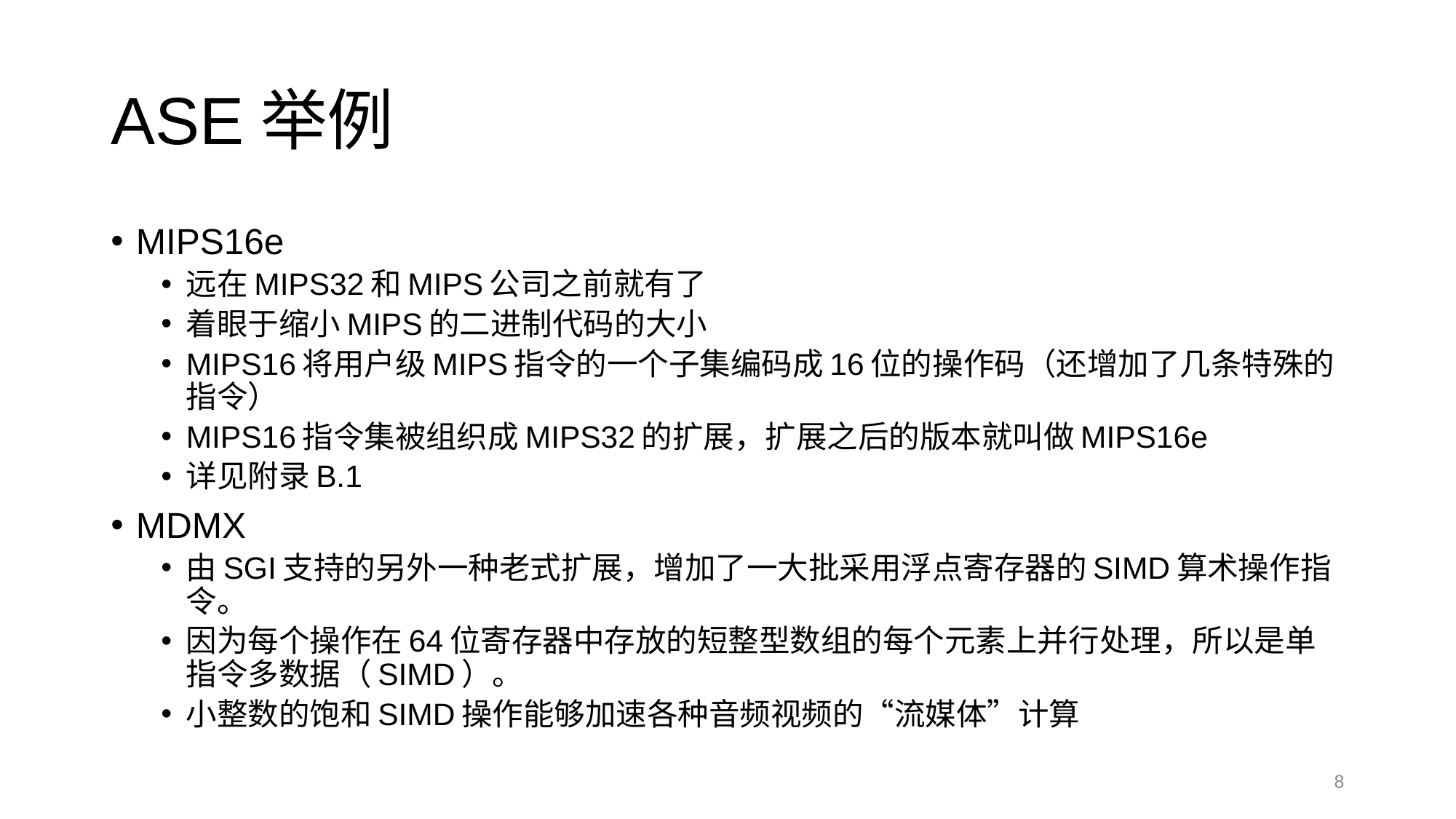

# ASE举例
MIPS16e
远在MIPS32和MIPS公司之前就有了
着眼于缩小MIPS的二进制代码的大小
MIPS16将用户级MIPS指令的一个子集编码成16位的操作码（还增加了几条特殊的指令）
MIPS16指令集被组织成MIPS32的扩展，扩展之后的版本就叫做MIPS16e
详见附录B.1
MDMX
由SGI支持的另外一种老式扩展，增加了一大批采用浮点寄存器的SIMD算术操作指令。
因为每个操作在64位寄存器中存放的短整型数组的每个元素上并行处理，所以是单指令多数据（SIMD）。
小整数的饱和SIMD操作能够加速各种音频视频的“流媒体”计算
8